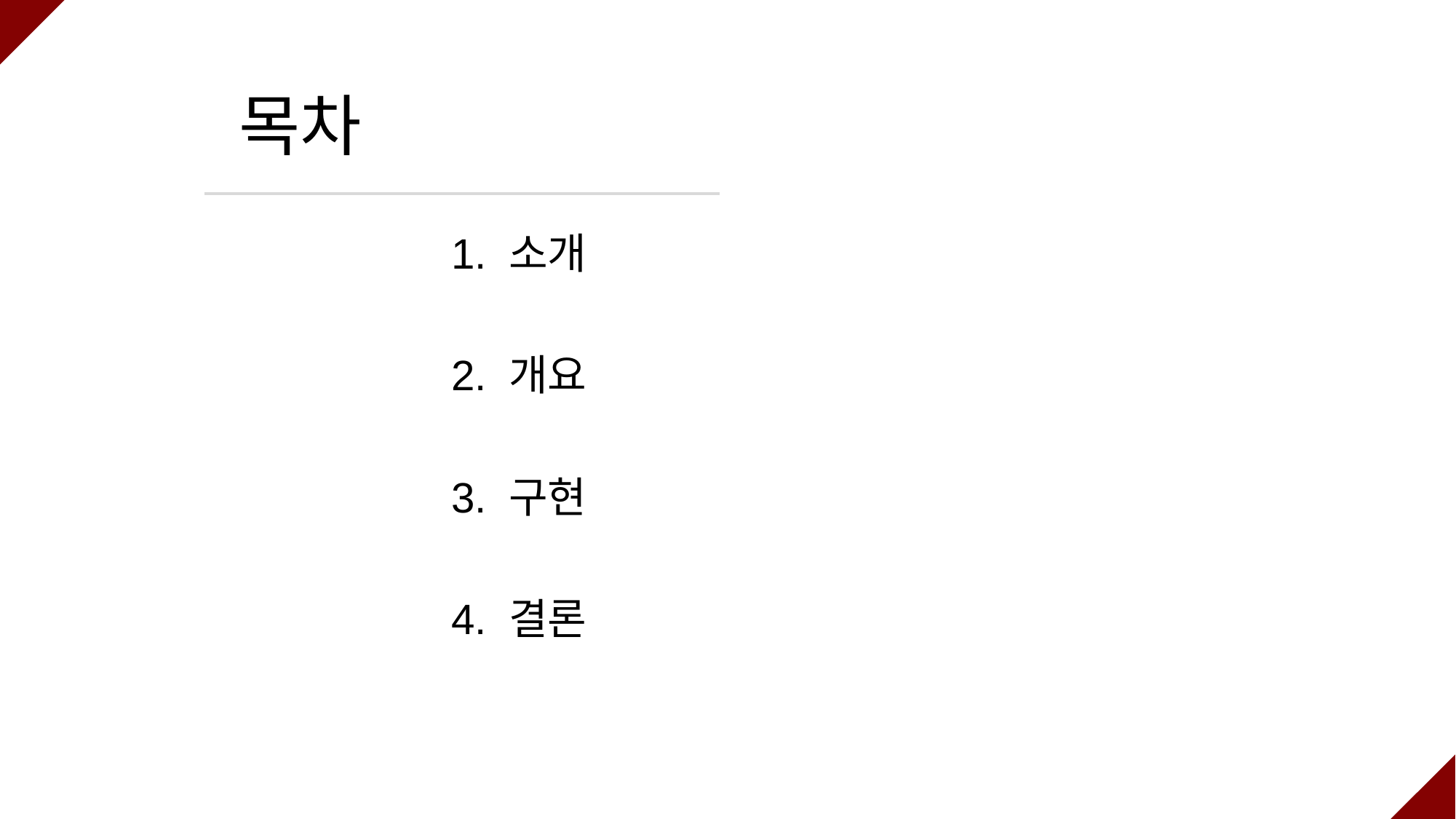

# 목차
1. 소개

2. 개요

3. 구현

4. 결론